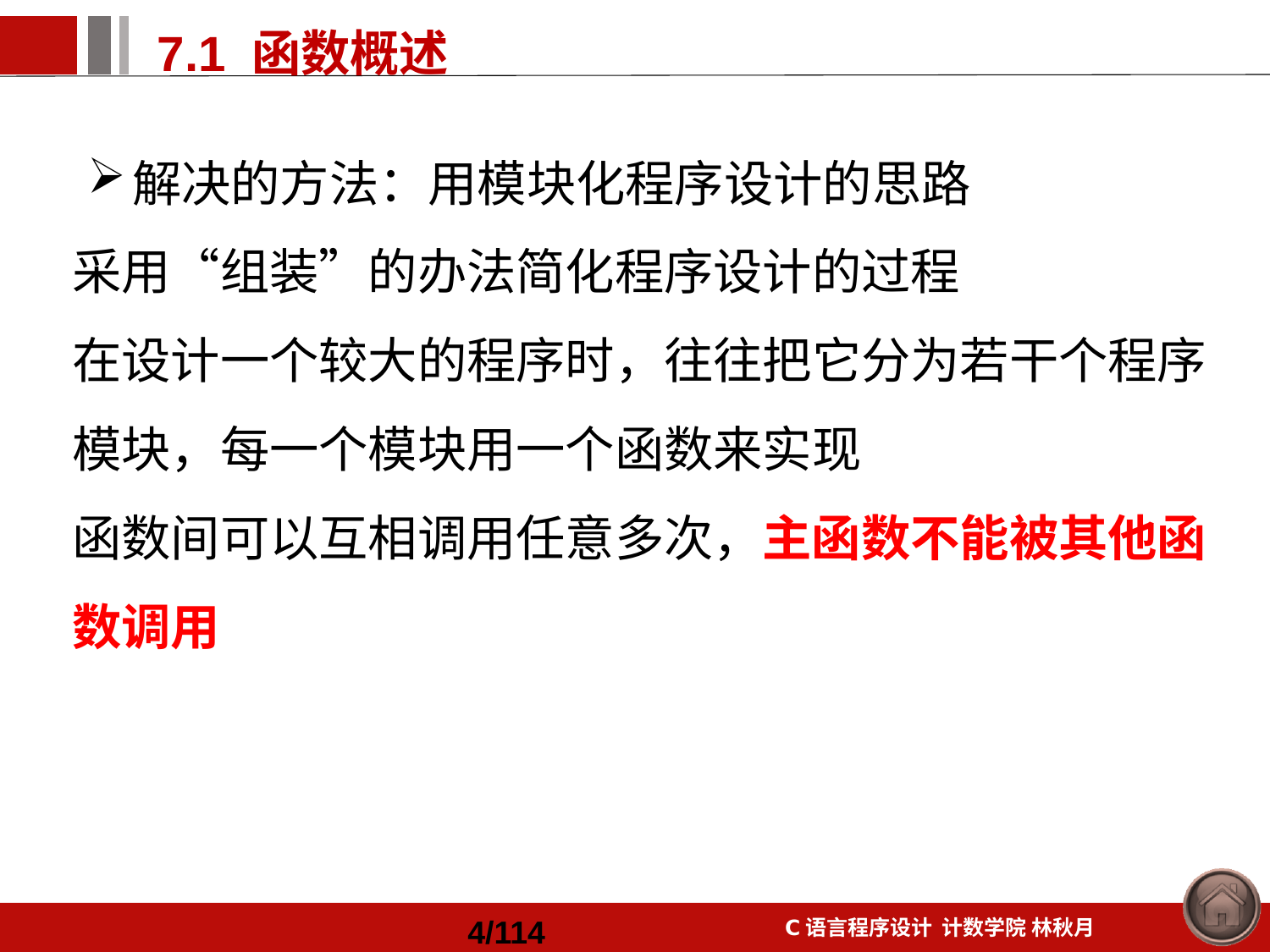

解决的方法：用模块化程序设计的思路
采用“组装”的办法简化程序设计的过程
在设计一个较大的程序时，往往把它分为若干个程序模块，每一个模块用一个函数来实现
函数间可以互相调用任意多次，主函数不能被其他函数调用